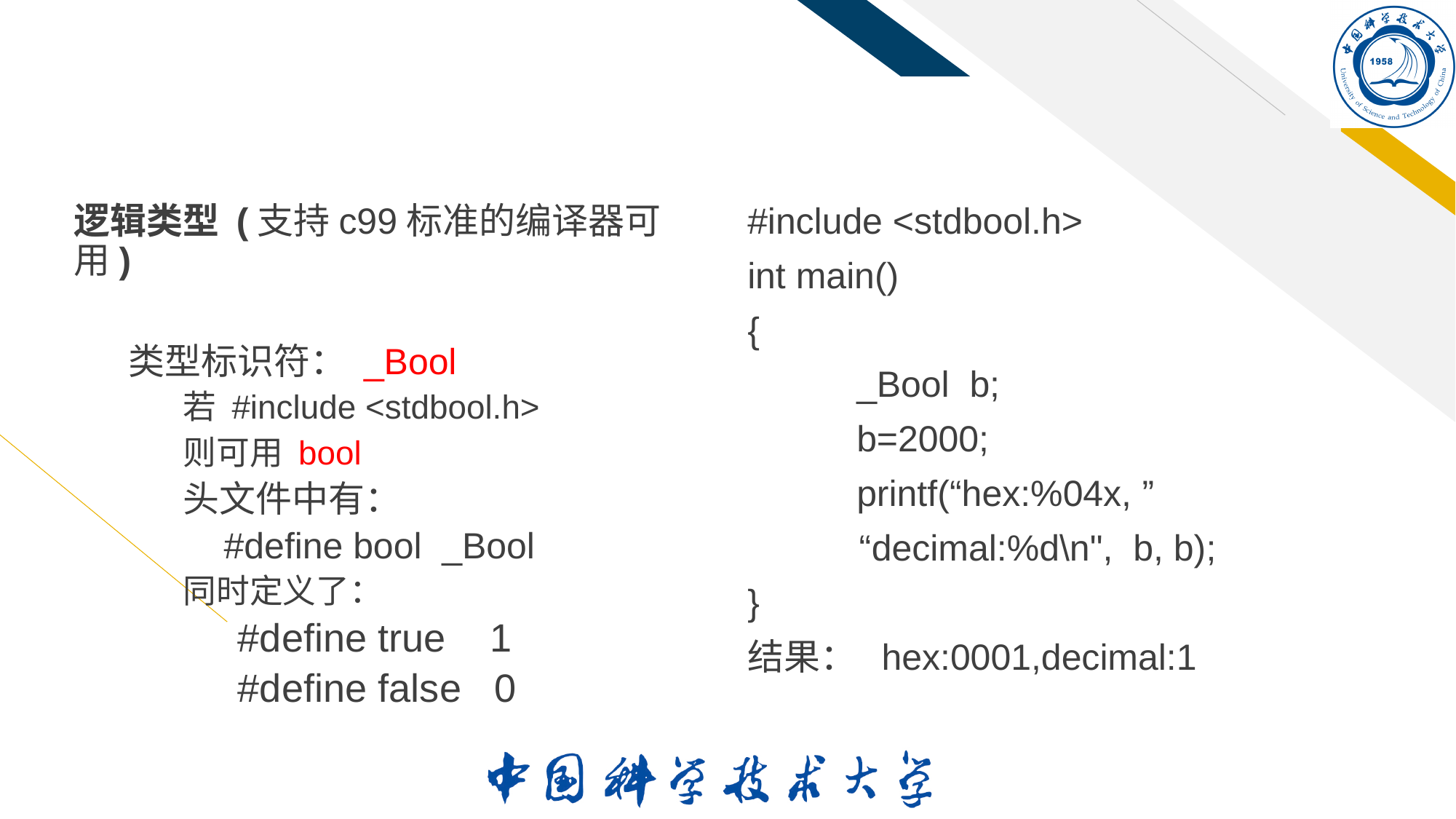

#
逻辑类型 (支持c99标准的编译器可用)

类型标识符： _Bool
若 #include <stdbool.h>
则可用 bool
头文件中有：
    #define bool  _Bool
同时定义了：
#define true    1
#define false   0

#include <stdbool.h>
int main()
{
	_Bool  b;
	b=2000;
	printf(“hex:%04x, ”
           “decimal:%d\n",  b, b);
}
结果：  hex:0001,decimal:1